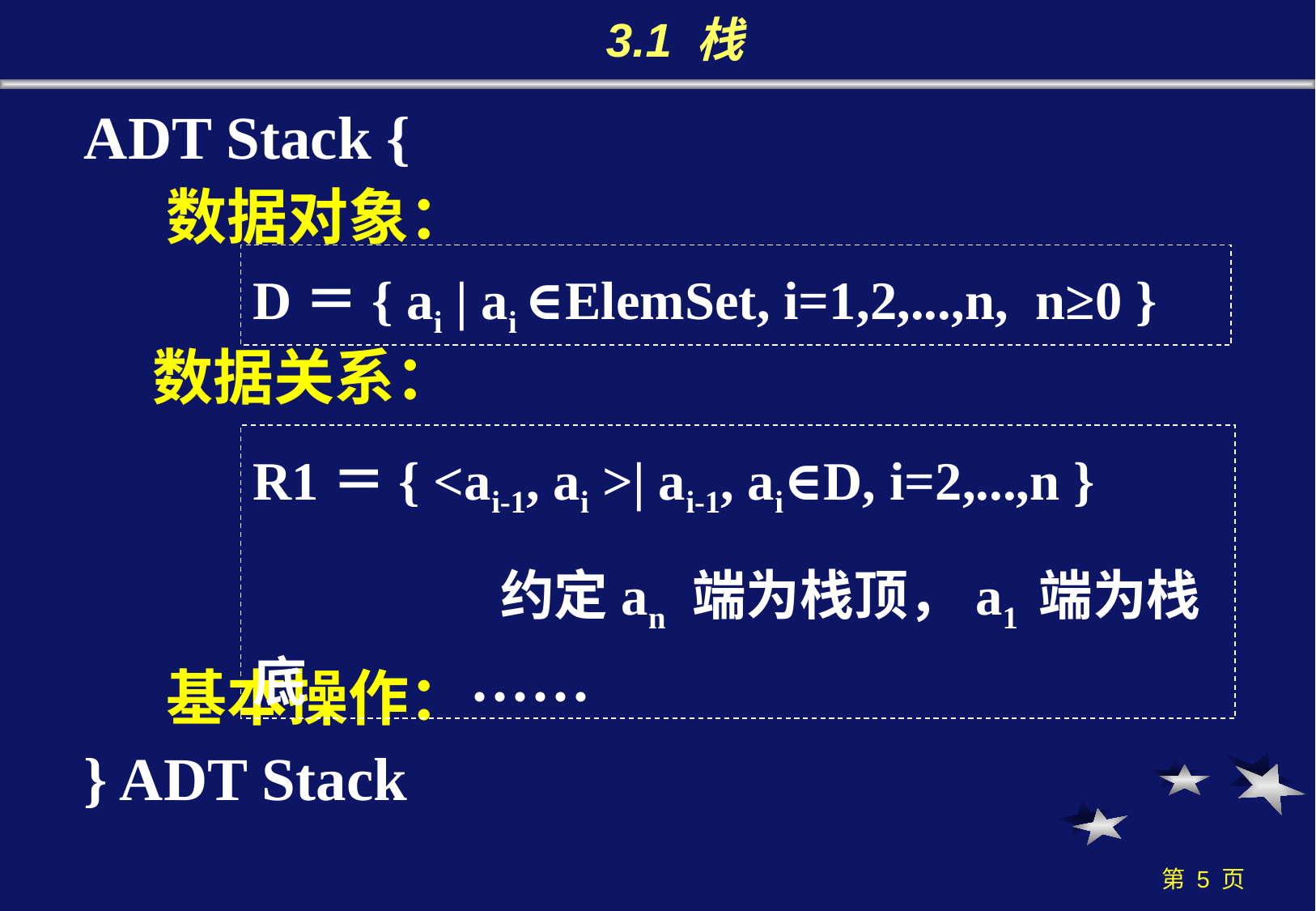

# 3.1 栈
 ADT Stack {
      数据对象：

     数据关系：

      基本操作：……
 } ADT Stack
D＝{ ai | ai ∈ElemSet, i=1,2,...,n,  n≥0 }
R1＝{ <ai-1, ai >| ai-1, ai∈D, i=2,...,n }
                   约定an 端为栈顶，a1 端为栈底